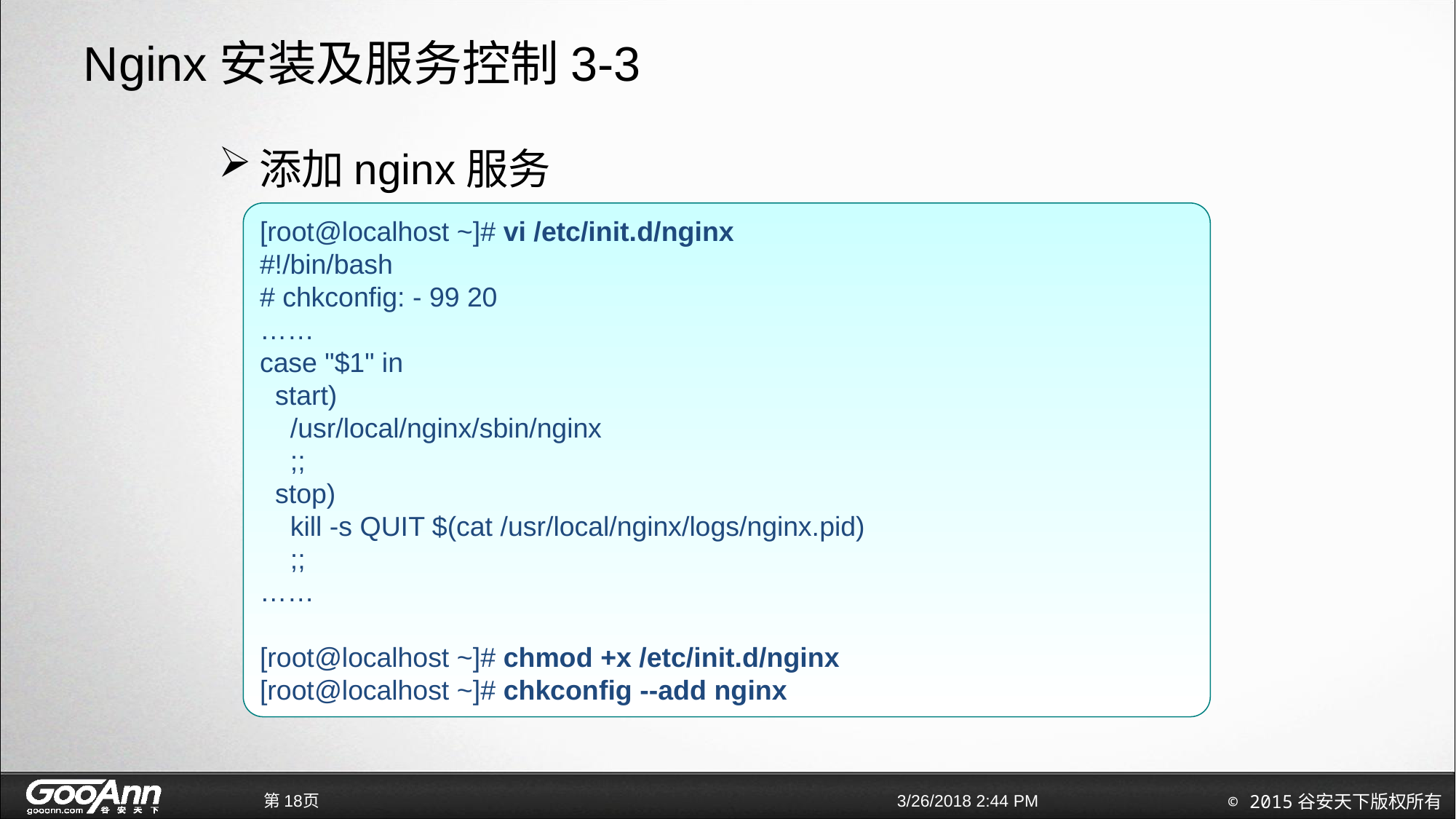

Nginx安装及服务控制3-3
添加nginx服务
编写/etc/init.d/nginx脚本
使用chkconfig添加为系统服务
[root@localhost ~]# vi /etc/init.d/nginx
#!/bin/bash
# chkconfig: - 99 20
……
case "$1" in
  start)
    /usr/local/nginx/sbin/nginx
    ;;
  stop)
    kill -s QUIT $(cat /usr/local/nginx/logs/nginx.pid)
    ;;
……

[root@localhost ~]# chmod +x /etc/init.d/nginx
[root@localhost ~]# chkconfig --add nginx